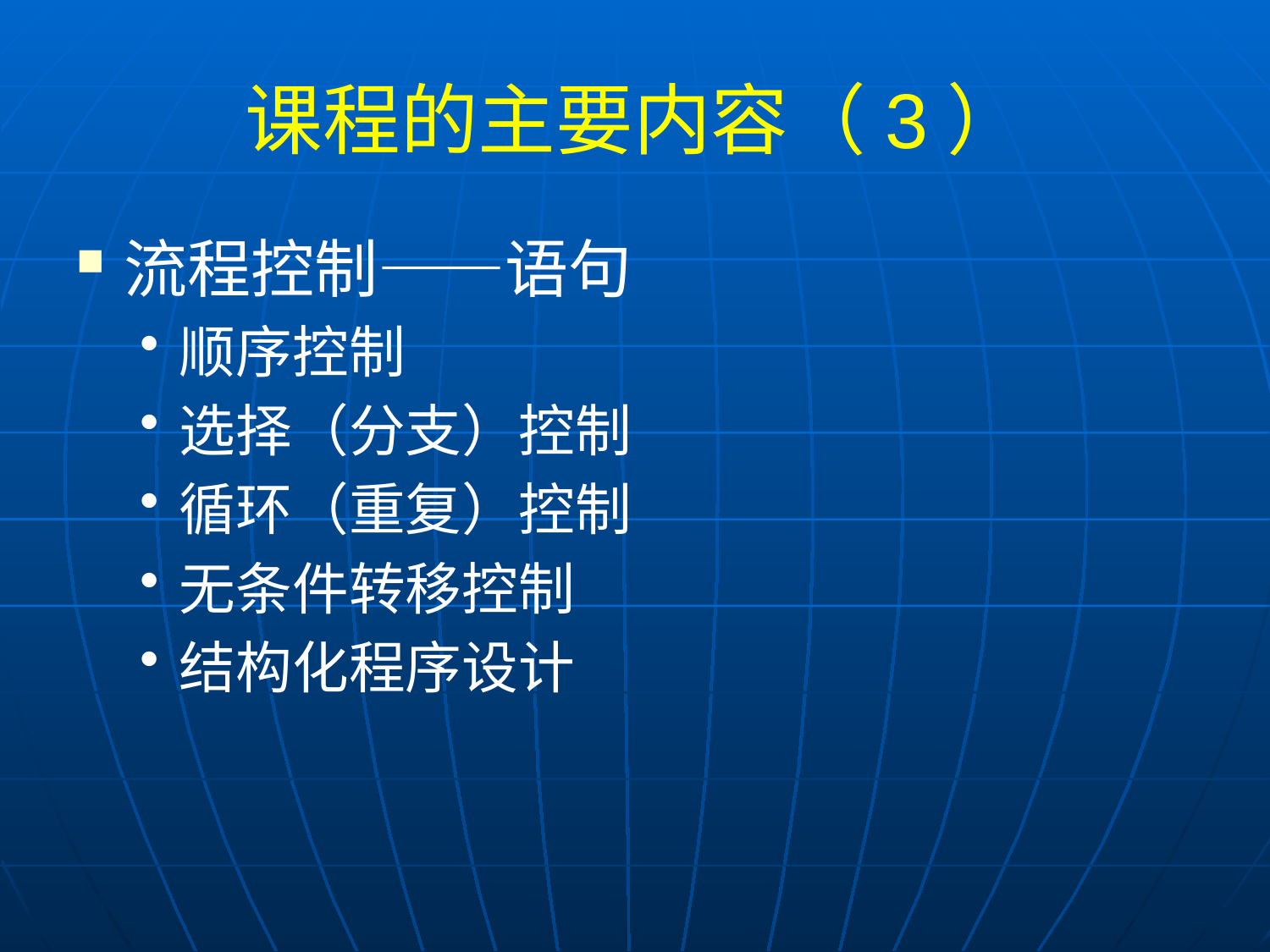

# 课程的主要内容（3）
流程控制――语句
顺序控制
选择（分支）控制
循环（重复）控制
无条件转移控制
结构化程序设计